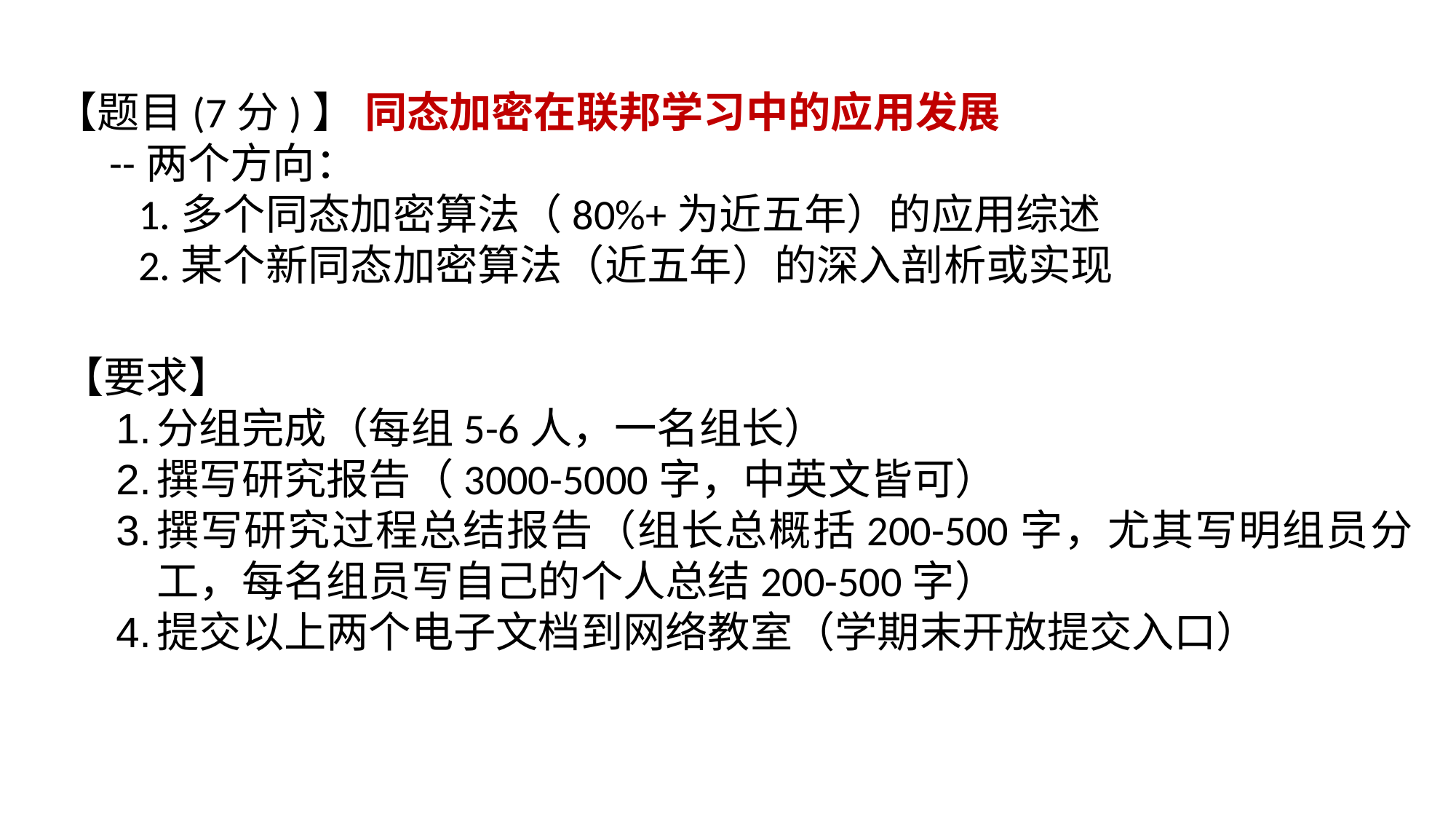

【题目(7分)】 同态加密在联邦学习中的应用发展
--两个方向：
   1.多个同态加密算法（80%+为近五年）的应用综述
   2.某个新同态加密算法（近五年）的深入剖析或实现
【要求】
分组完成（每组5-6人，一名组长）
撰写研究报告（3000-5000字，中英文皆可）
撰写研究过程总结报告（组长总概括200-500字，尤其写明组员分工，每名组员写自己的个人总结200-500字）
提交以上两个电子文档到网络教室（学期末开放提交入口）